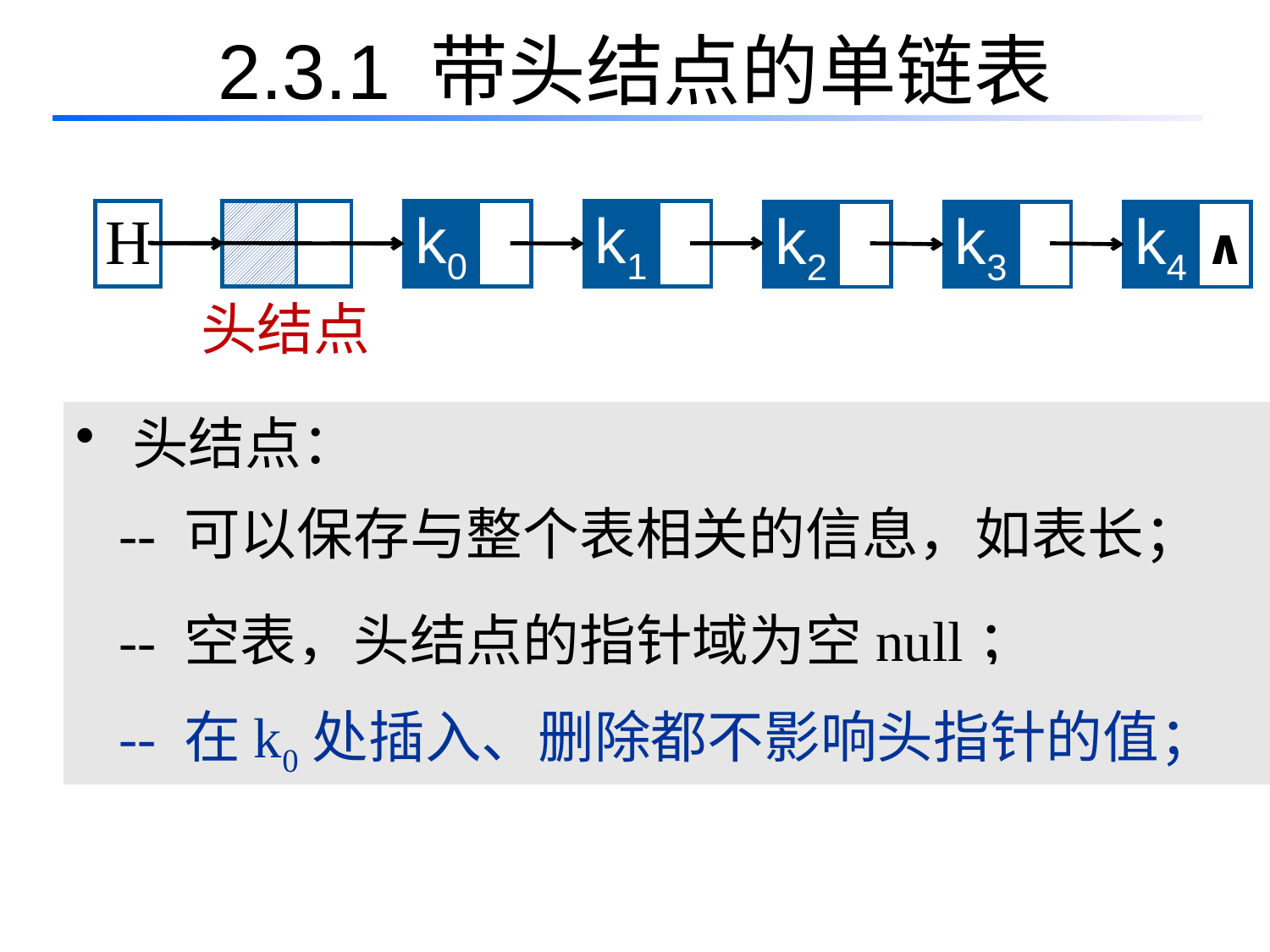

# 2.3.1 带头结点的单链表

H

k0

k1

k2

k3

k4
 ∧
头结点
 头结点：
   -- 可以保存与整个表相关的信息，如表长；
   -- 空表，头结点的指针域为空null；
   -- 在k0处插入、删除都不影响头指针的值；